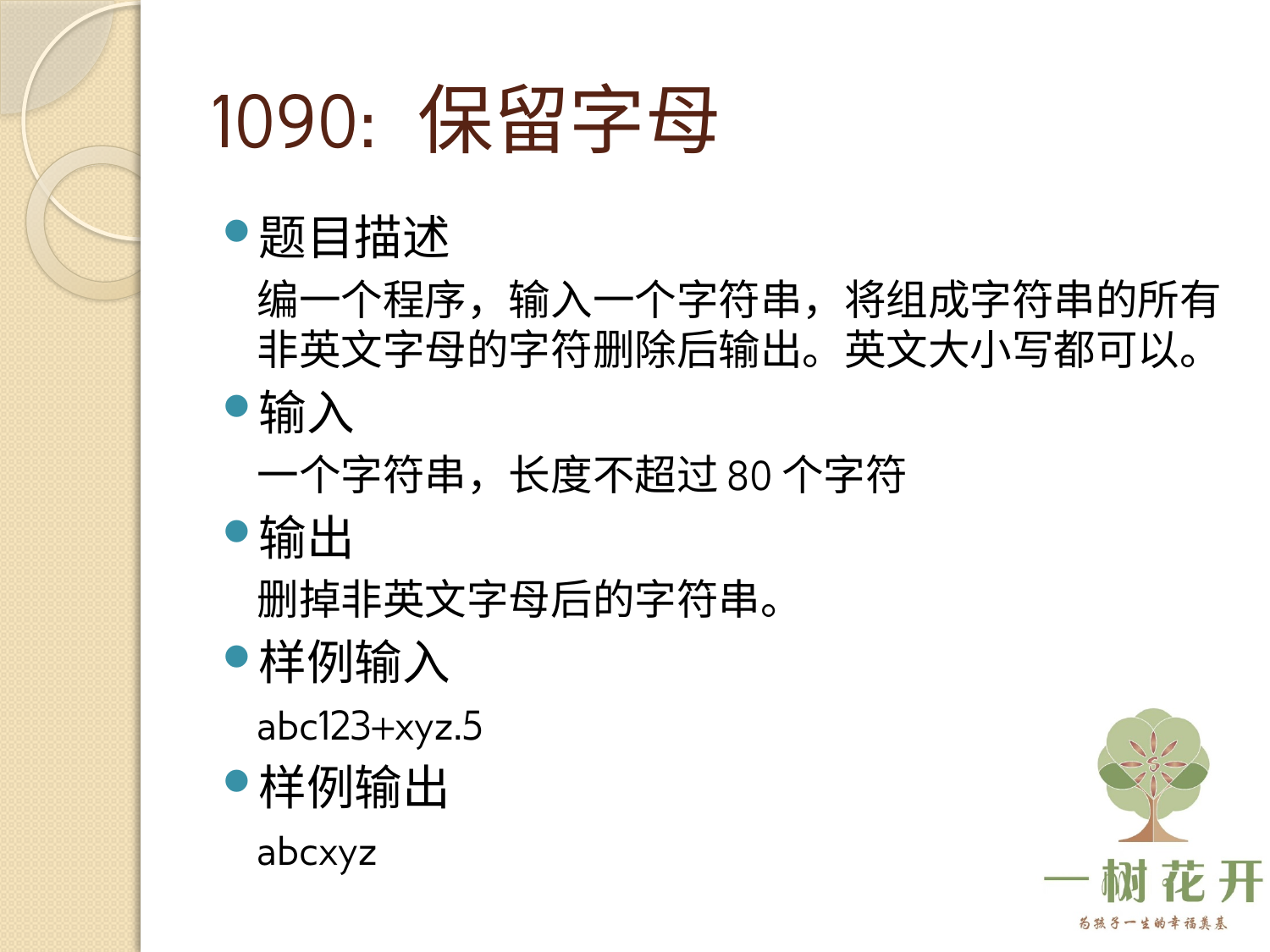

# 1090: 保留字母
题目描述
编一个程序，输入一个字符串，将组成字符串的所有非英文字母的字符删除后输出。英文大小写都可以。
输入
一个字符串，长度不超过80个字符
输出
删掉非英文字母后的字符串。
样例输入
abc123+xyz.5
样例输出
abcxyz